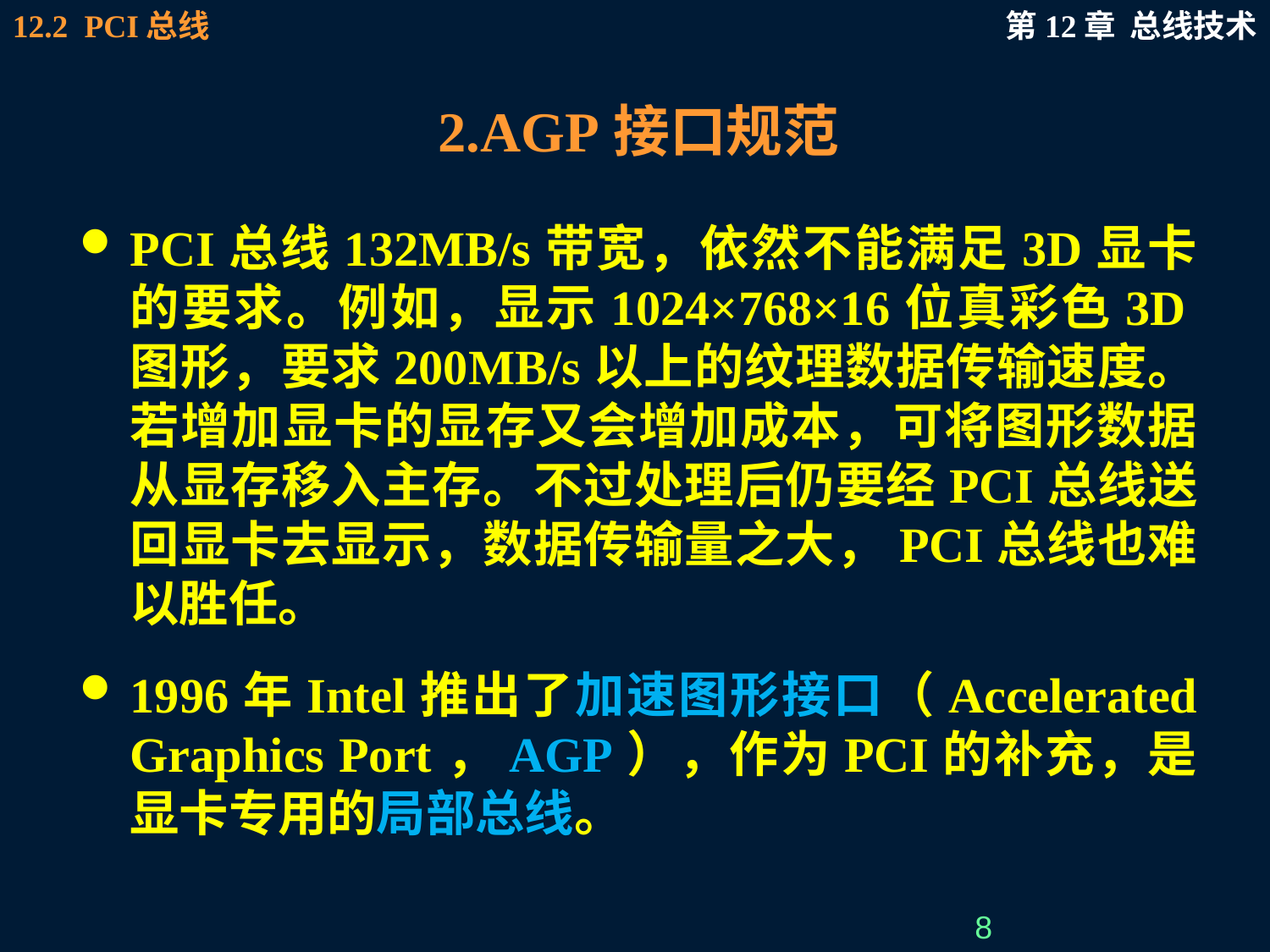

# 2.AGP接口规范
PCI总线132MB/s带宽，依然不能满足3D显卡的要求。例如，显示1024×768×16位真彩色3D图形，要求200MB/s以上的纹理数据传输速度。若增加显卡的显存又会增加成本，可将图形数据从显存移入主存。不过处理后仍要经PCI总线送回显卡去显示，数据传输量之大，PCI总线也难以胜任。
1996年Intel推出了加速图形接口（Accelerated Graphics Port，AGP），作为PCI的补充，是显卡专用的局部总线。